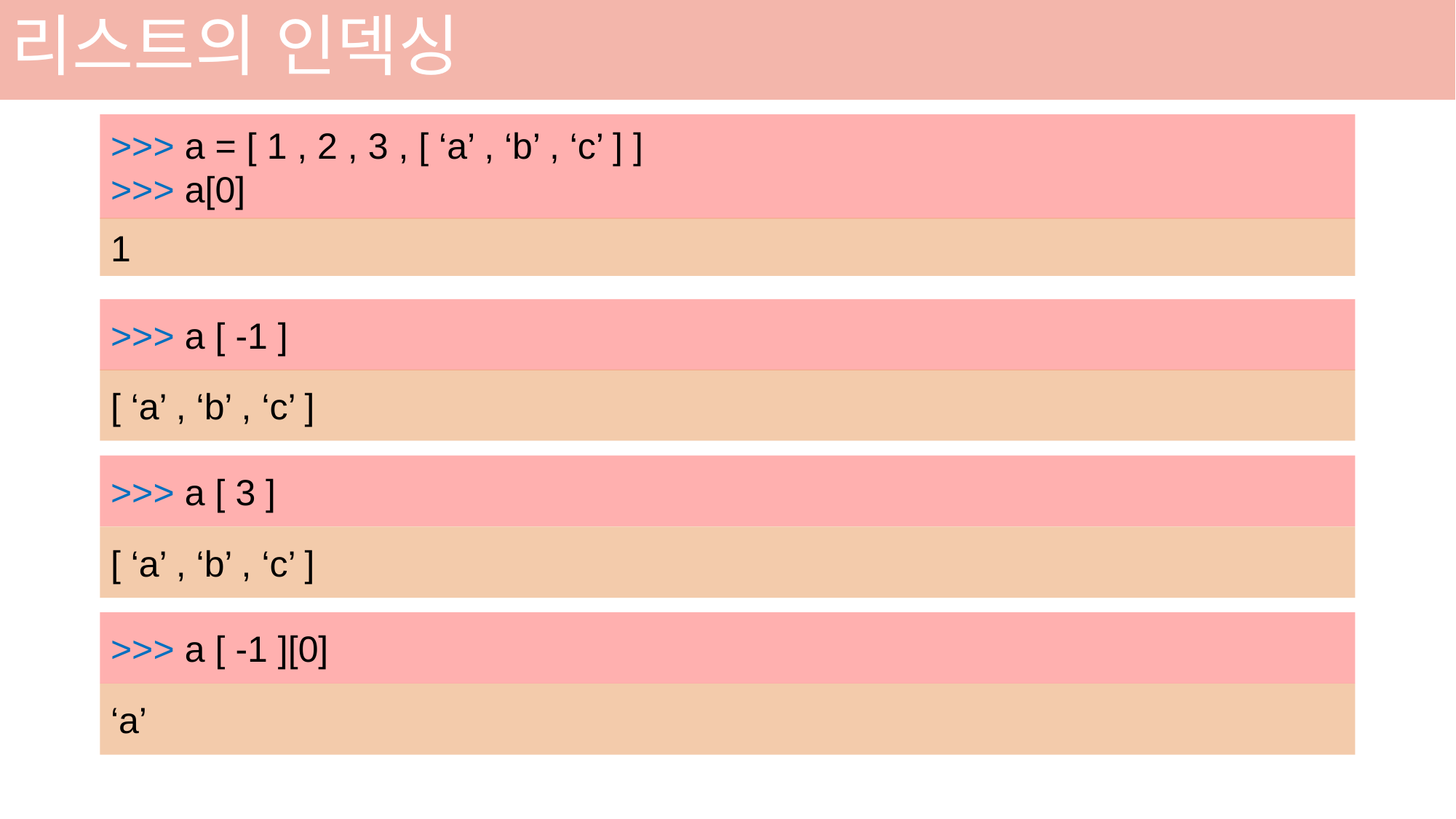

# 리스트의 인덱싱
>>> a = [ 1 , 2 , 3 , [ ‘a’ , ‘b’ , ‘c’ ] ]
>>> a[0]
1
>>> a [ -1 ]
[ ‘a’ , ‘b’ , ‘c’ ]
>>> a [ 3 ]
[ ‘a’ , ‘b’ , ‘c’ ]
>>> a [ -1 ][0]
‘a’